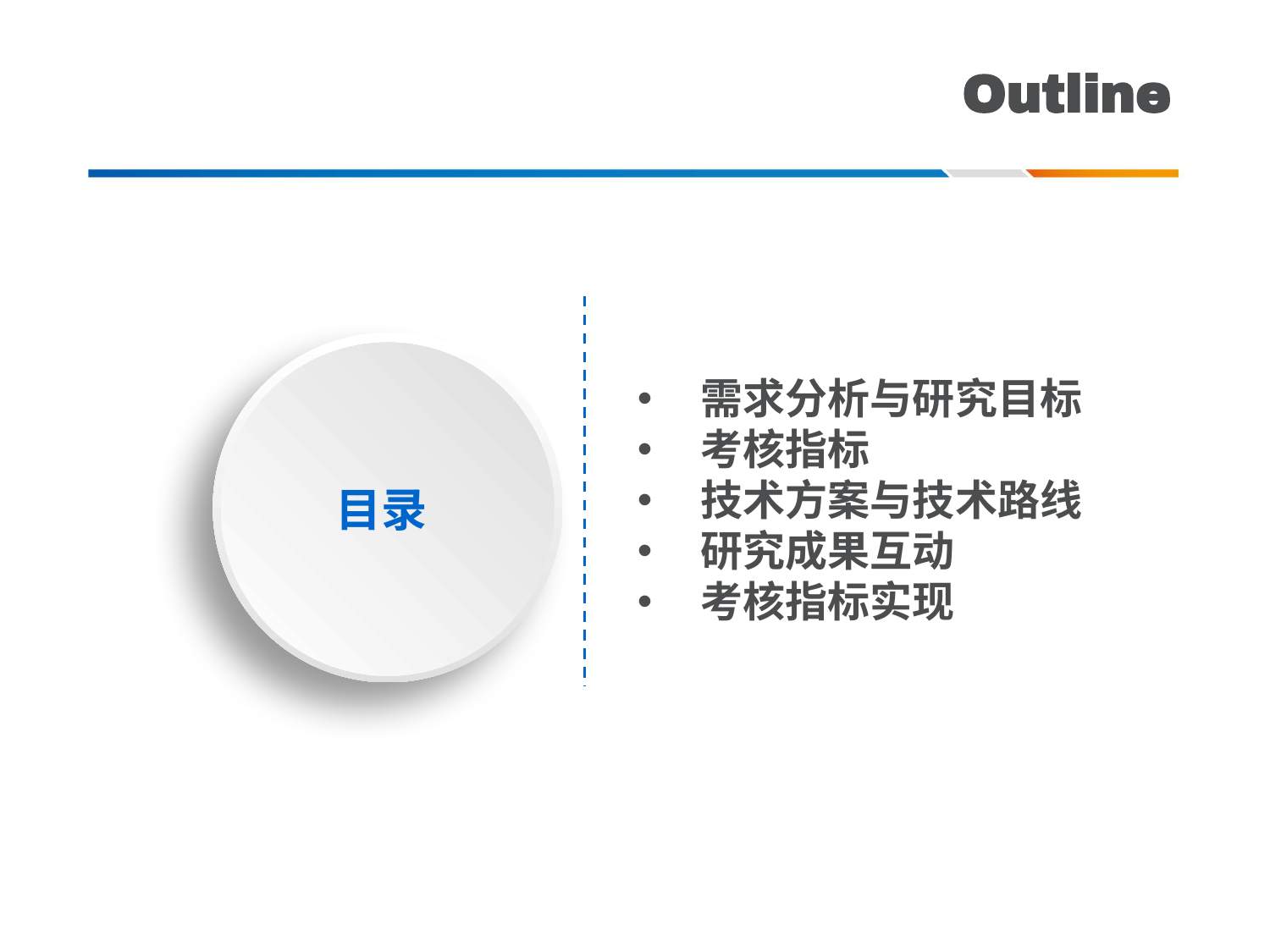

# Outline

需求分析与研究目标
考核指标
技术方案与技术路线
研究成果互动
考核指标实现
目录